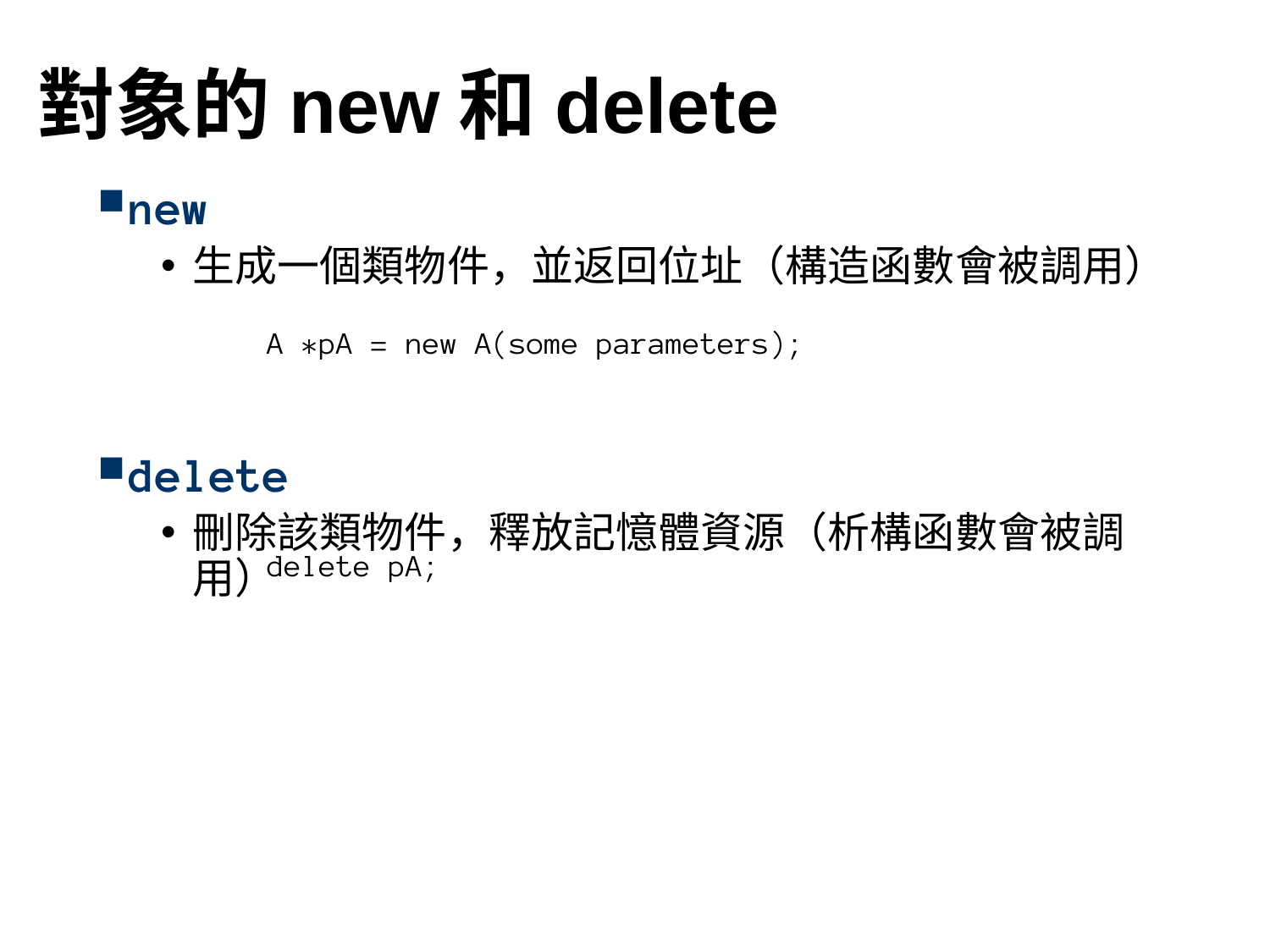

# 對象的new和delete
new
生成一個類物件，並返回位址（構造函數會被調用）

delete
刪除該類物件，釋放記憶體資源（析構函數會被調用）

A *pA = new A(some parameters);
delete pA;